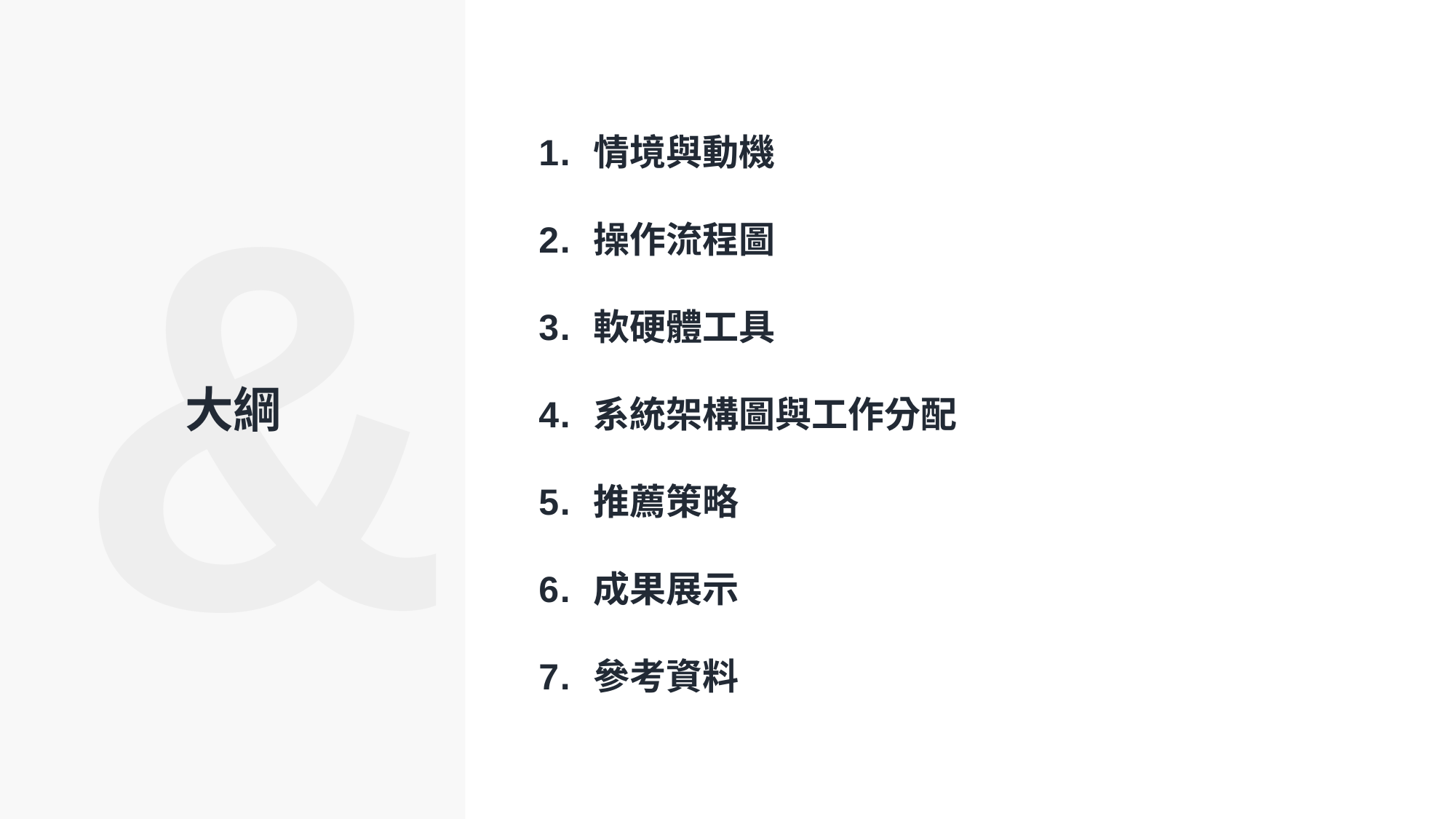

情境與動機
操作流程圖
軟硬體工具
系統架構圖與工作分配
推薦策略
成果展示
參考資料
大綱